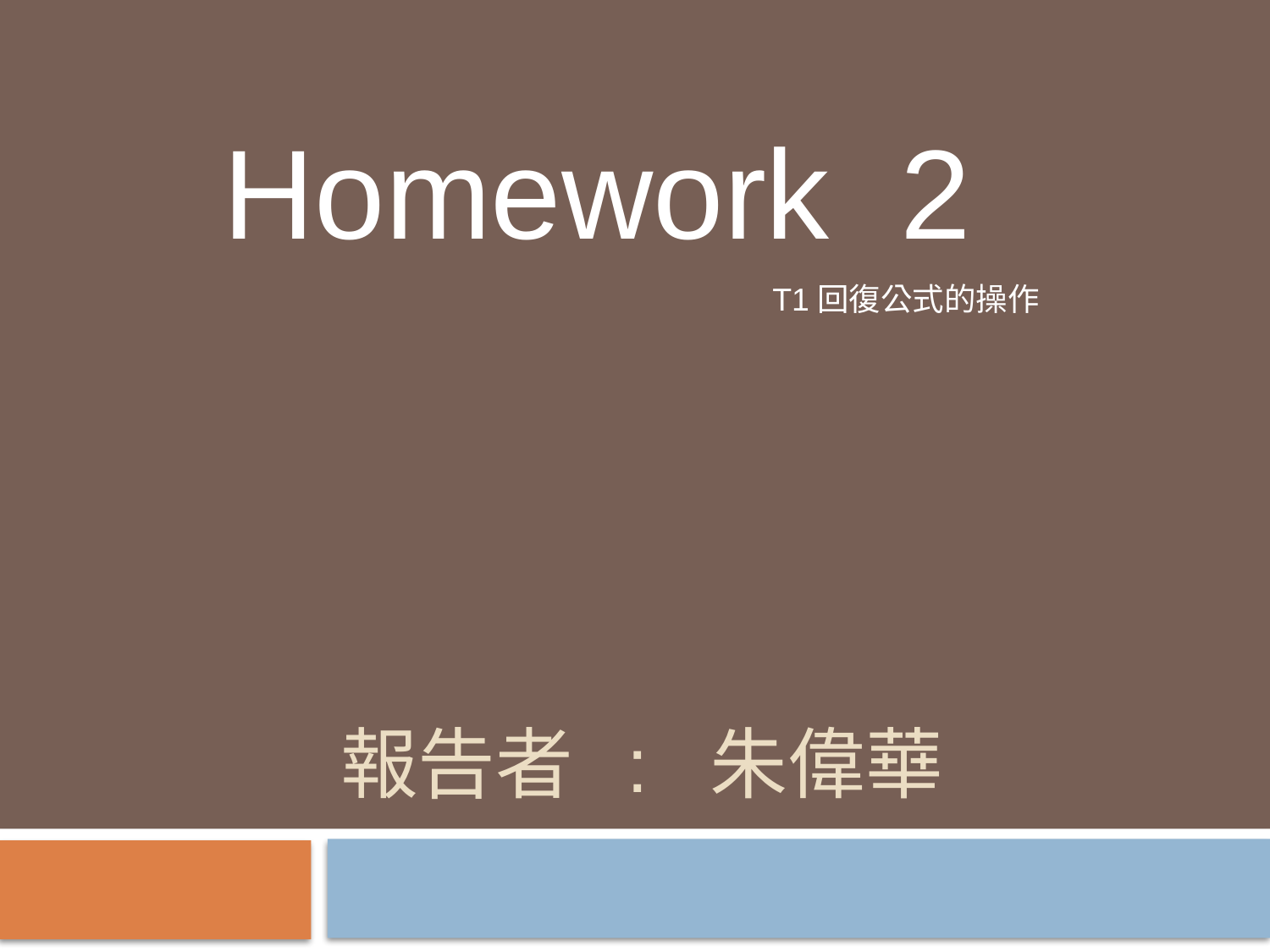

Homework  2
T1回復公式的操作
# 報告者  :  朱偉華